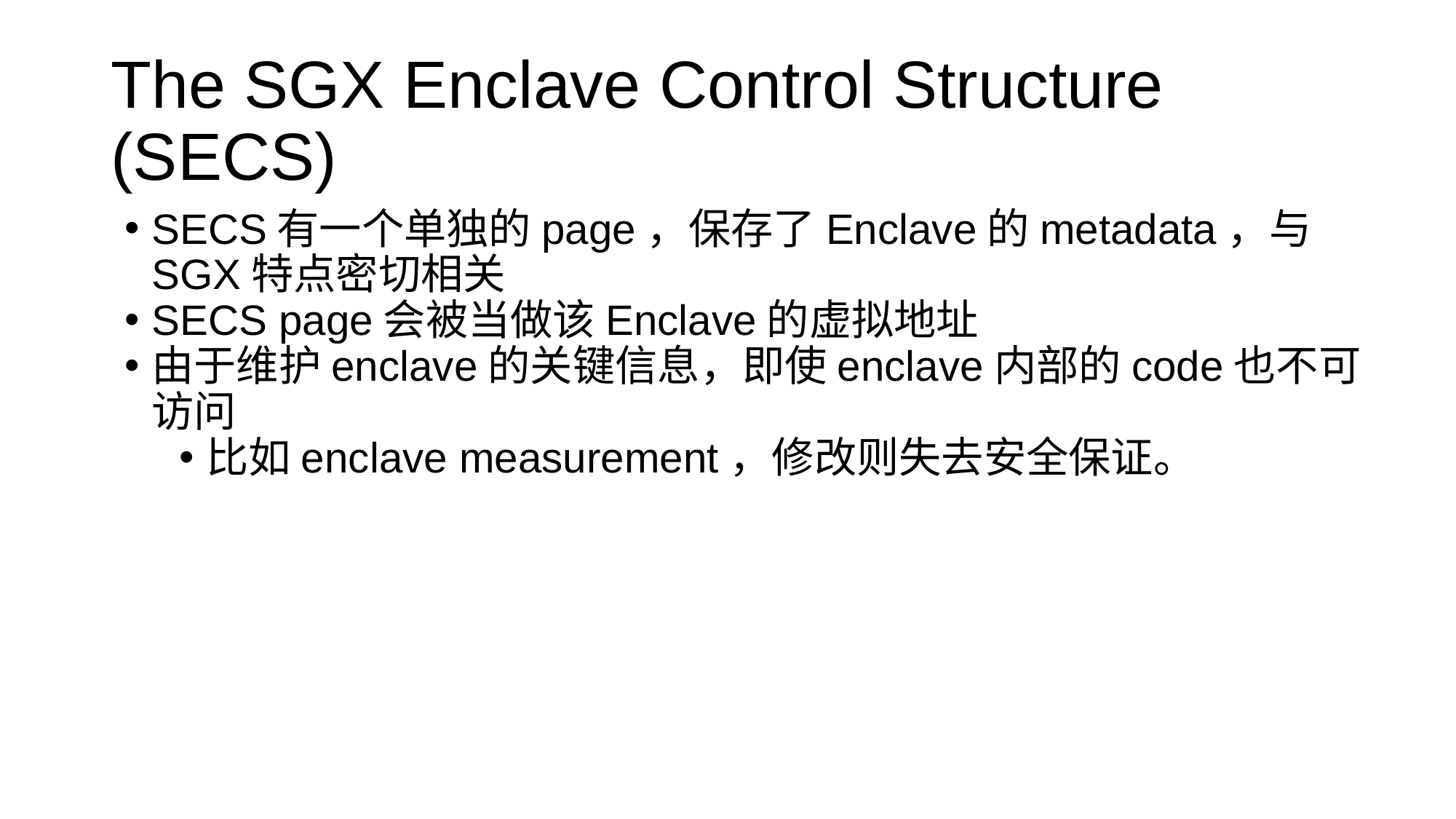

# The SGX Enclave Control Structure (SECS)
SECS有一个单独的page，保存了Enclave的metadata，与SGX特点密切相关
SECS page会被当做该Enclave的虚拟地址
由于维护enclave的关键信息，即使enclave内部的code也不可访问
比如enclave measurement，修改则失去安全保证。